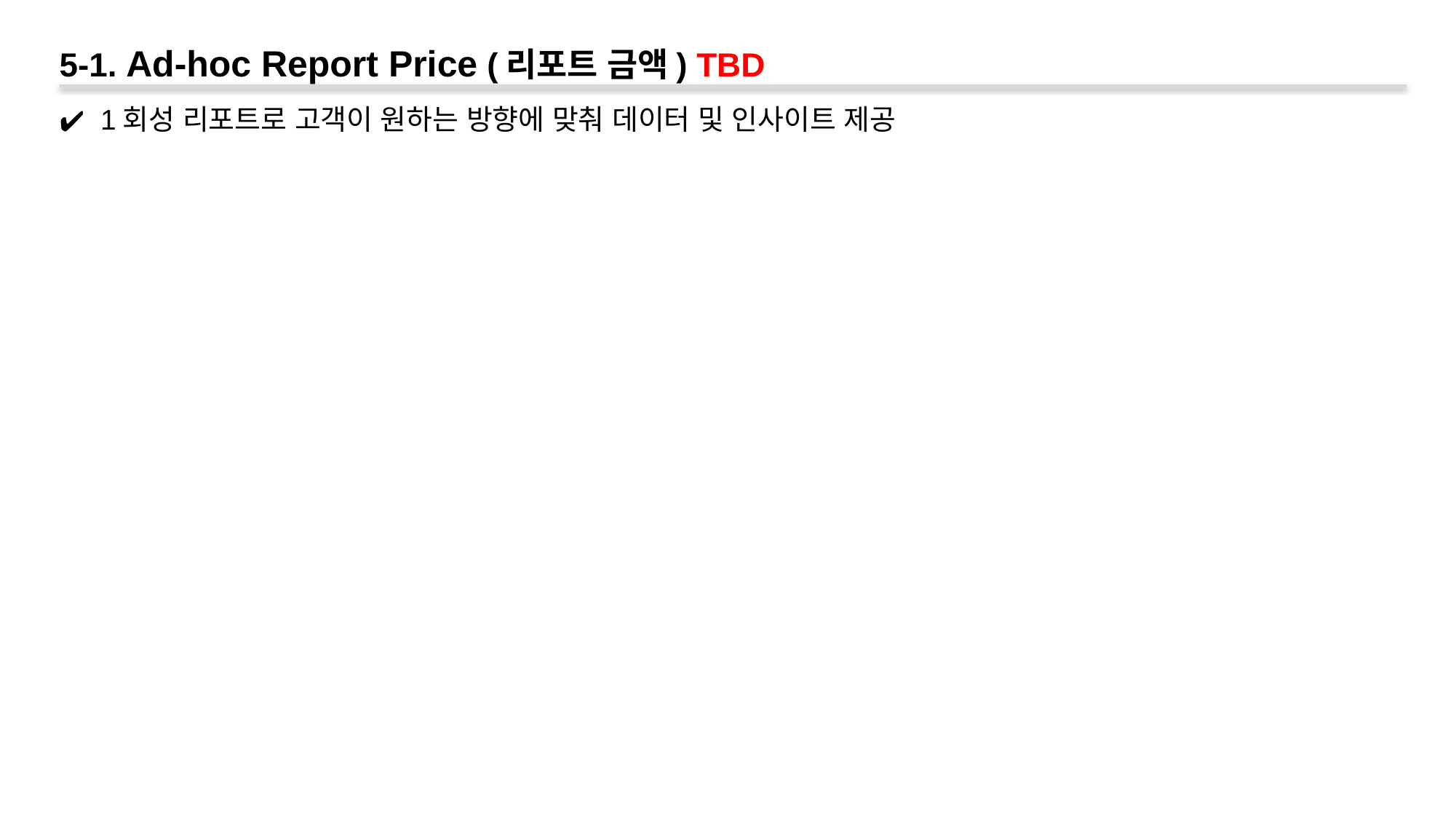

5-1. Ad-hoc Report Price (리포트 금액) TBD
1회성 리포트로 고객이 원하는 방향에 맞춰 데이터 및 인사이트 제공